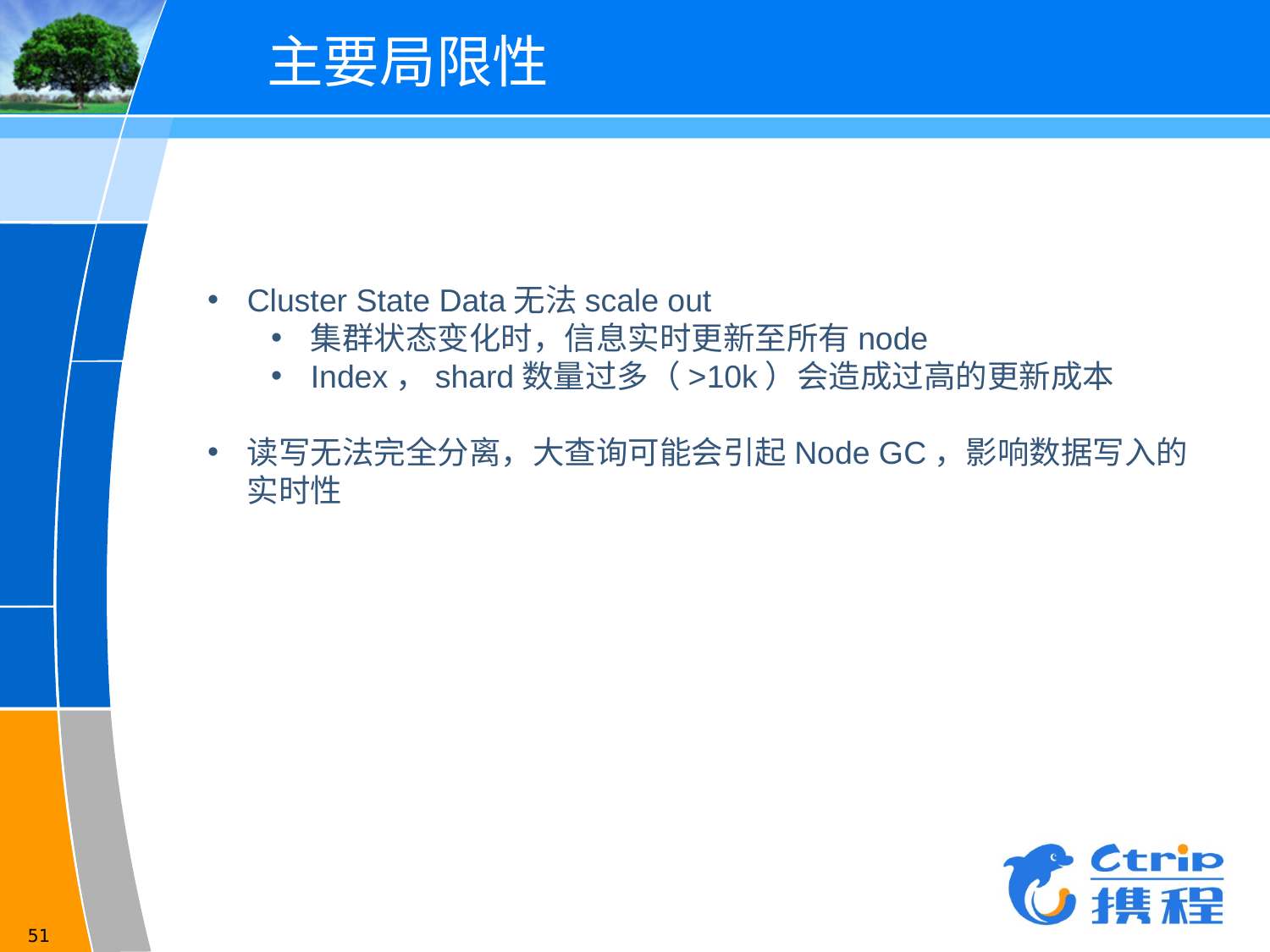

# 主要局限性

Cluster State Data无法scale out
集群状态变化时，信息实时更新至所有node
Index，shard数量过多（>10k）会造成过高的更新成本

读写无法完全分离，大查询可能会引起Node GC，影响数据写入的实时性

51